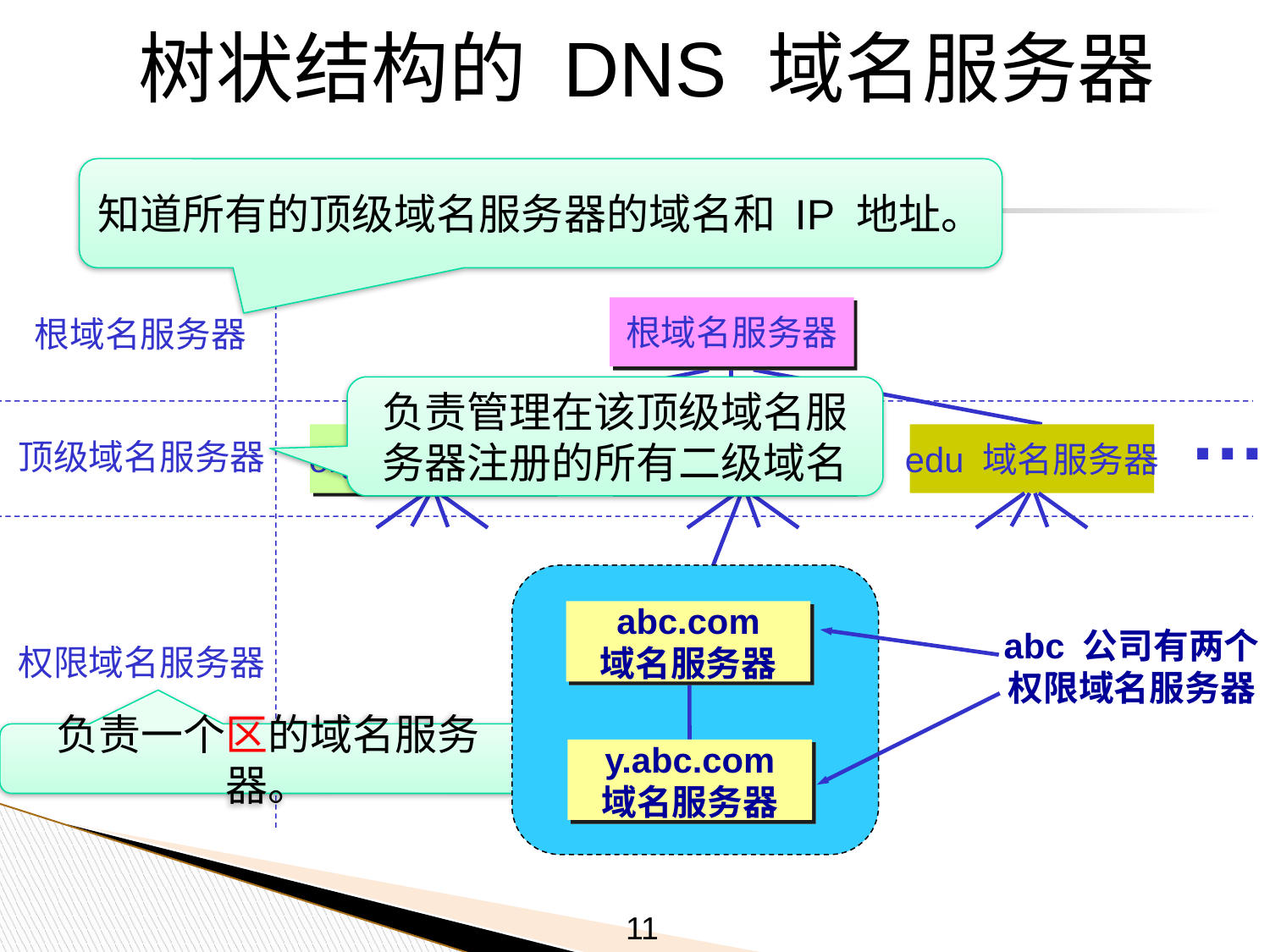

# 树状结构的 DNS 域名服务器
知道所有的顶级域名服务器的域名和 IP 地址。

根域名服务器
根域名服务器

…
负责管理在该顶级域名服务器注册的所有二级域名

org 域名服务器
com 域名服务器
edu 域名服务器
顶级域名服务器

abc.com
域名服务器
abc 公司有两个
权限域名服务器

权限域名服务器

负责一个区的域名服务器。
y.abc.com
域名服务器
11